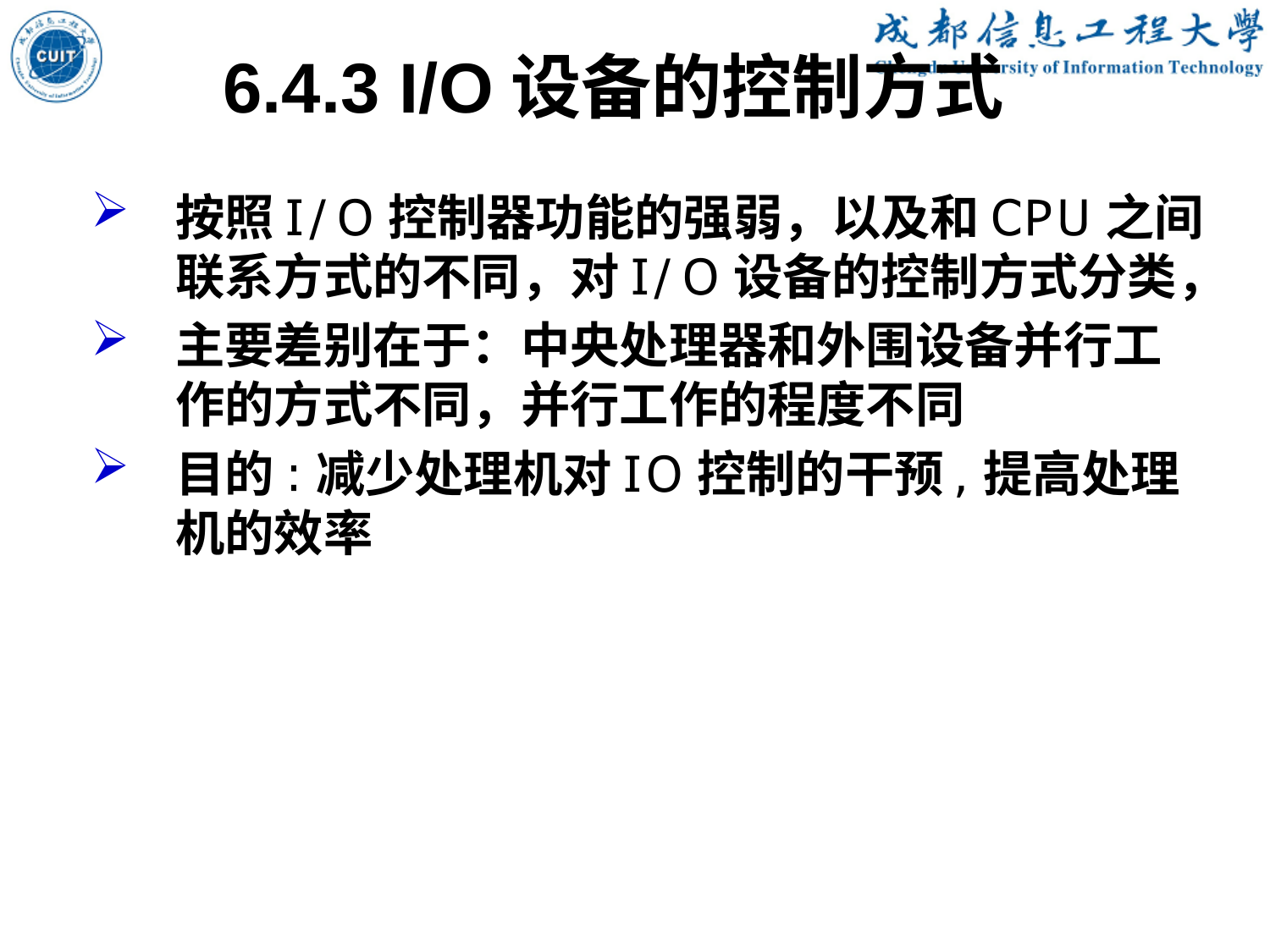

6.4.3 I/O设备的控制方式
按照I/O控制器功能的强弱，以及和CPU之间联系方式的不同，对I/O设备的控制方式分类，
主要差别在于：中央处理器和外围设备并行工作的方式不同，并行工作的程度不同
目的:减少处理机对IO控制的干预,提高处理机的效率